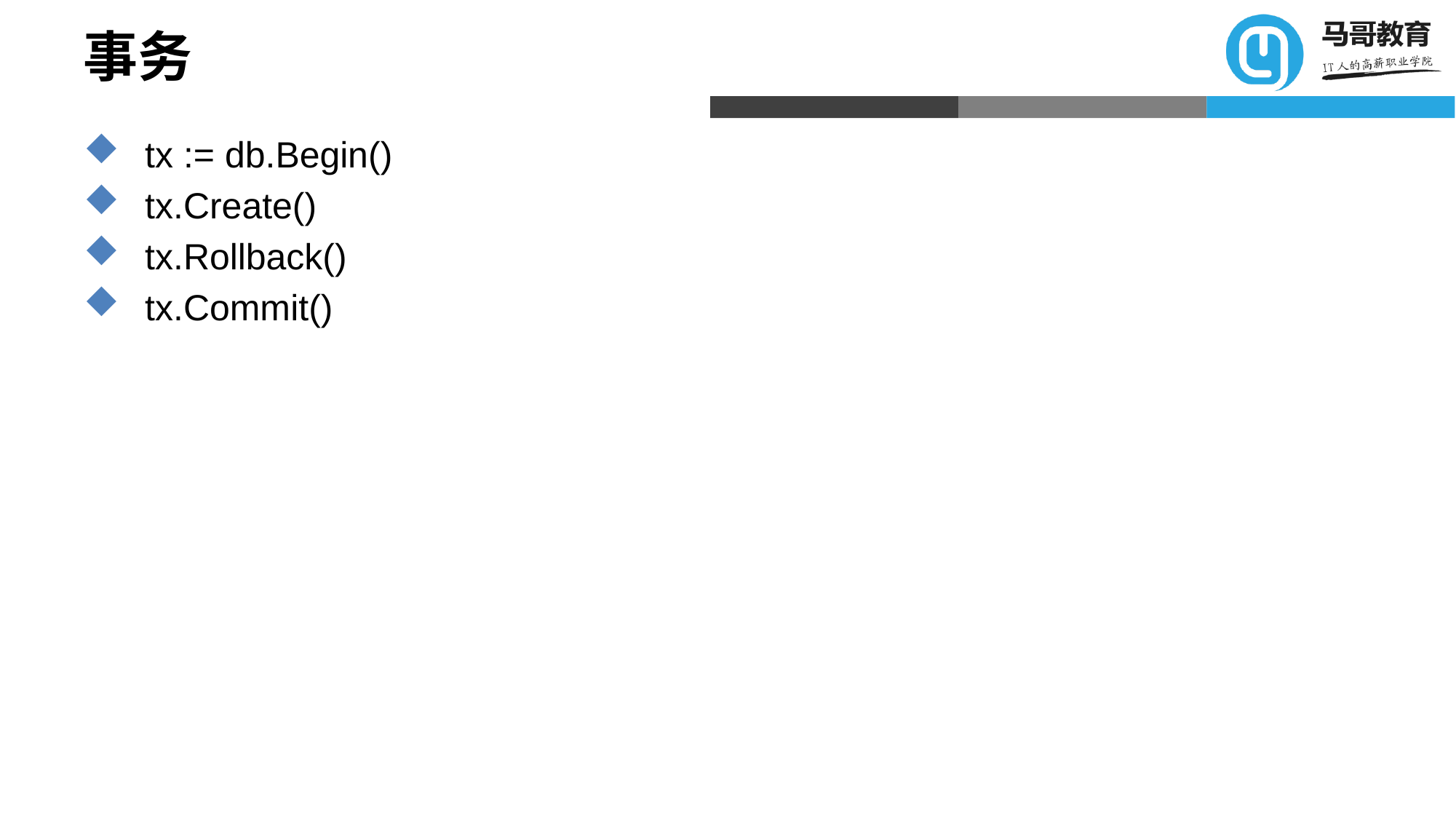

# 事务
  tx := db.Begin()
  tx.Create()
  tx.Rollback()
  tx.Commit()